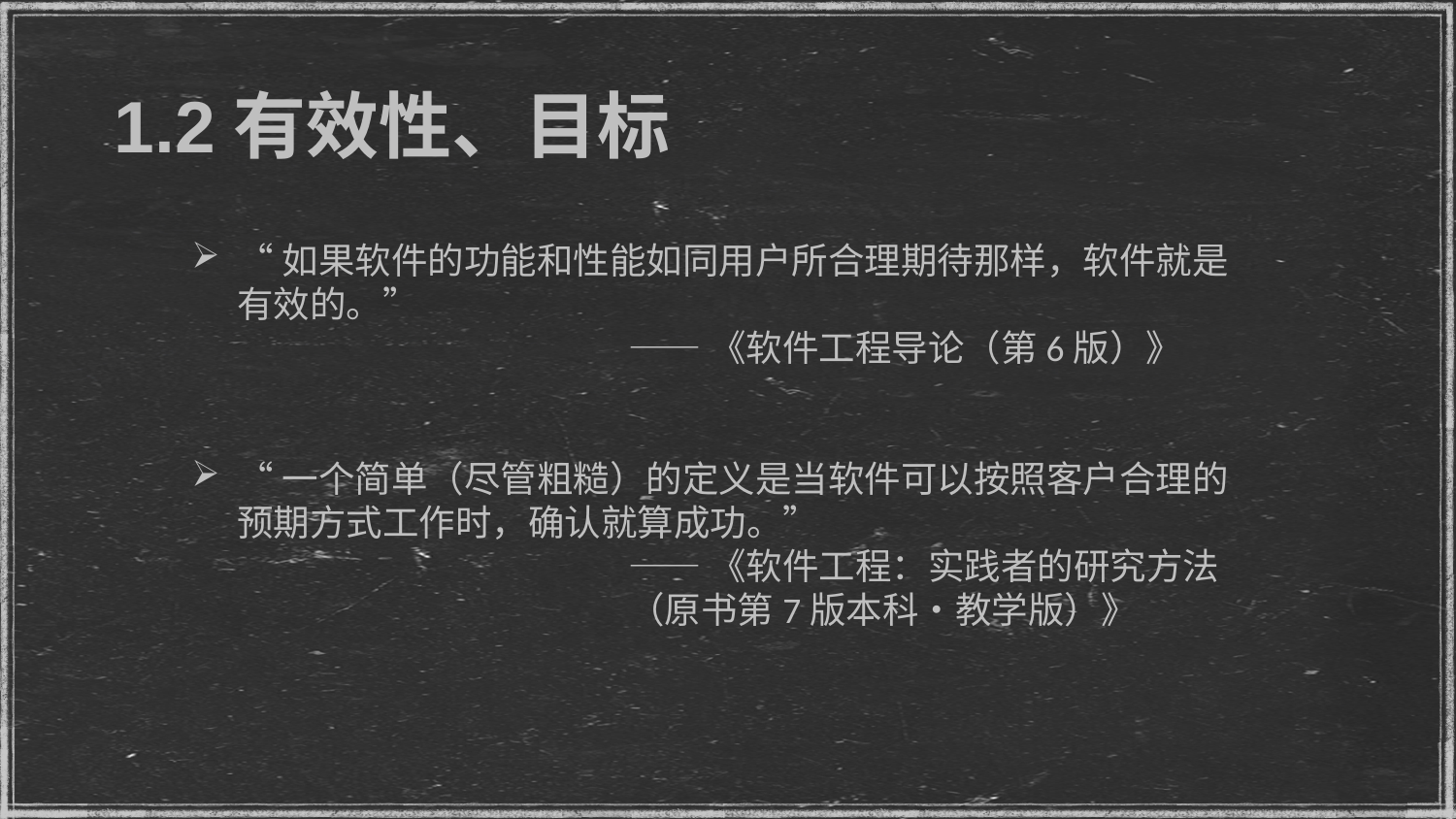

1.2有效性、目标

“如果软件的功能和性能如同用户所合理期待那样，软件就是有效的。”
		——《软件工程导论（第6版）》

“一个简单（尽管粗糙）的定义是当软件可以按照客户合理的预期方式工作时，确认就算成功。”
——《软件工程：实践者的研究方法（原书第7版本科•教学版）》